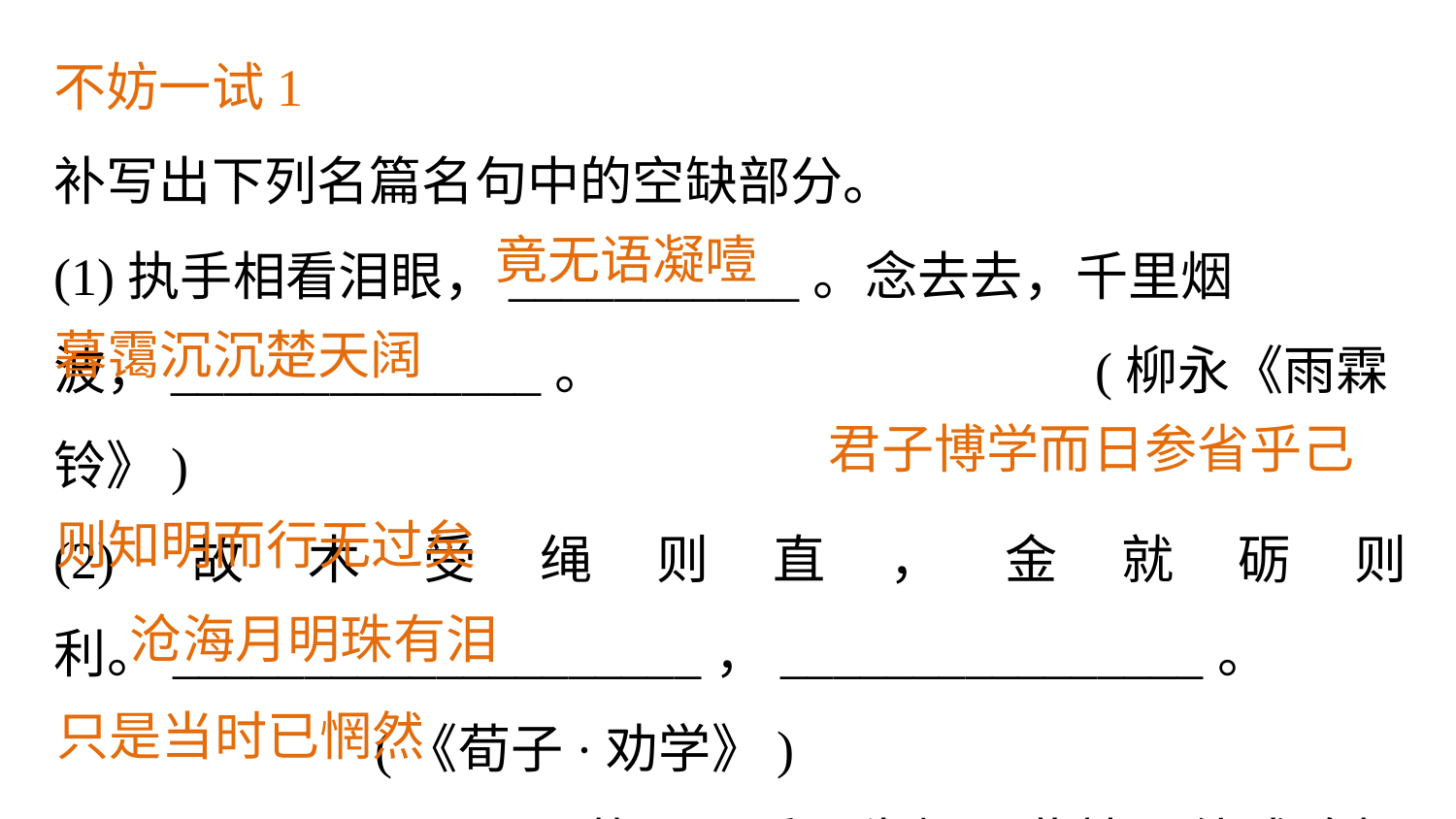

不妨一试1
补写出下列名篇名句中的空缺部分。
(1)执手相看泪眼，___________。念去去，千里烟波，______________。                                        (柳永《雨霖铃》)
(2)故木受绳则直，金就砺则利。____________________，________________。                                      (《荀子·劝学》)
(3)_______________，蓝田日暖玉生烟。此情可待成追忆，______________。                                        (李商隐《锦瑟》)
竟无语凝噎
暮霭沉沉楚天阔
君子博学而日参省乎己
则知明而行无过矣
沧海月明珠有泪
只是当时已惘然